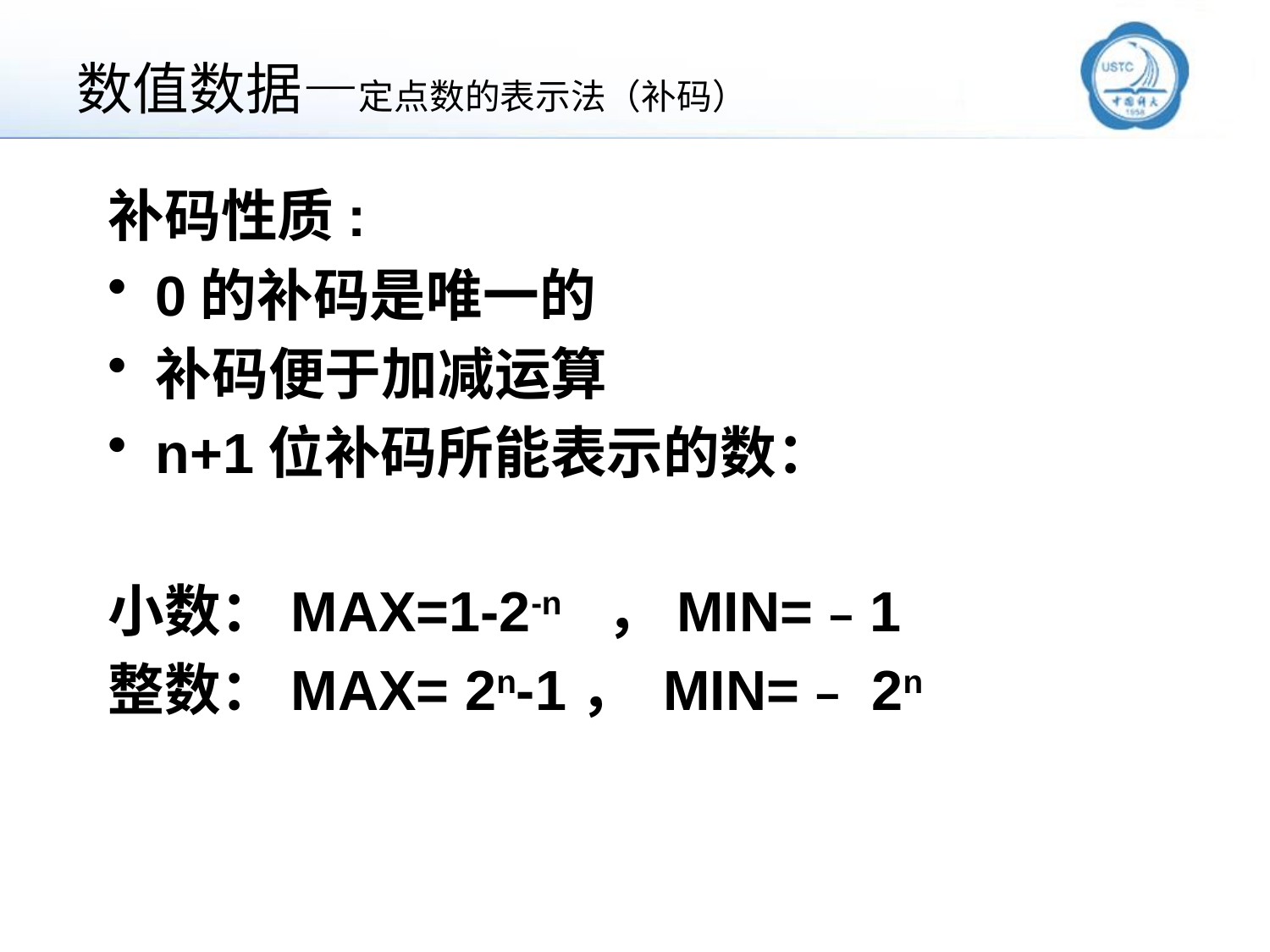

# 数值数据—定点数的表示法（补码）
补码性质:
0的补码是唯一的
补码便于加减运算
n+1位补码所能表示的数：

小数：MAX=1-2-n  ，MIN=﹣1
整数：MAX= 2n-1， MIN=﹣ 2n